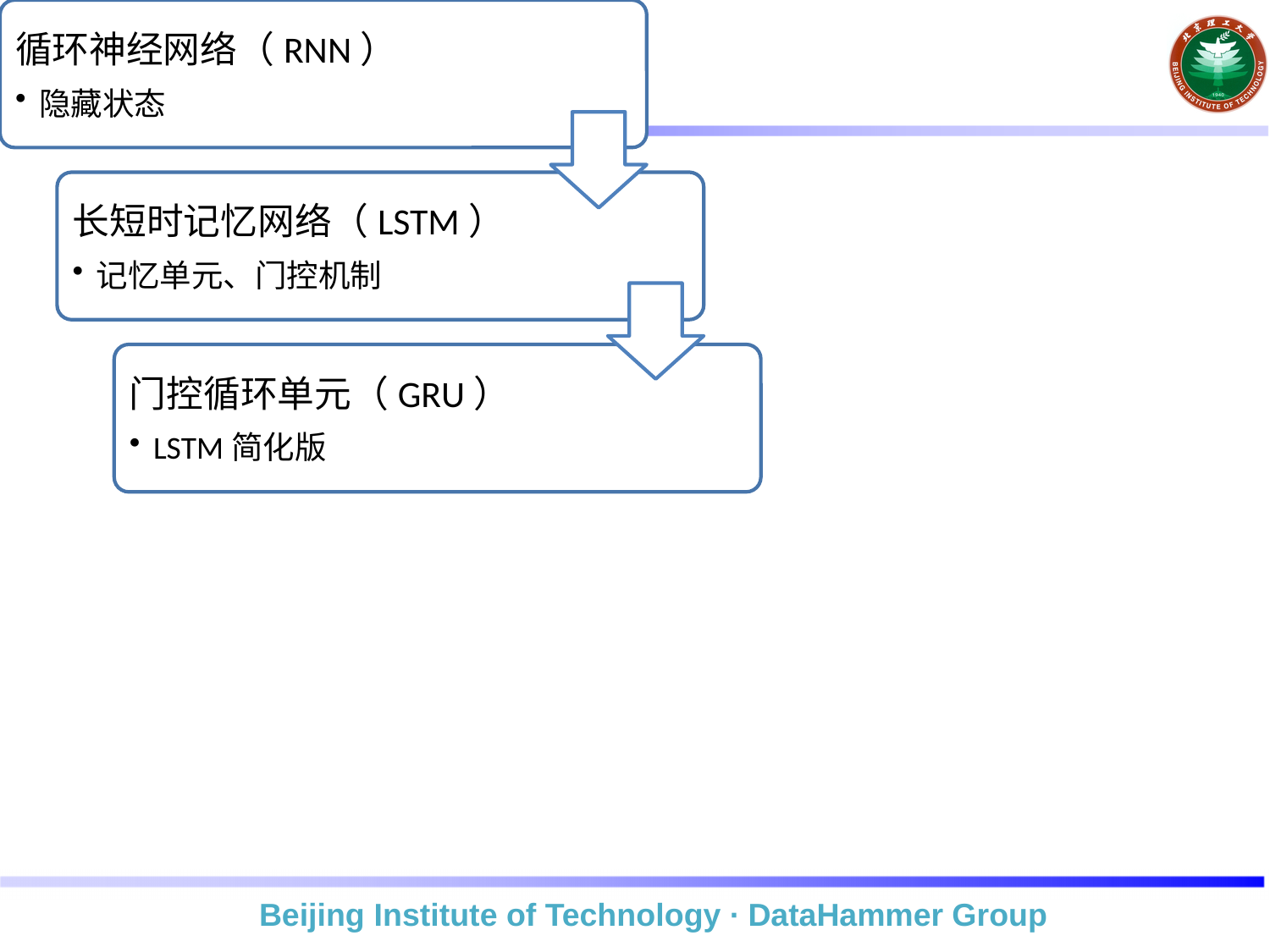

# 语言模型
基于循环神经网络的语言模型

循环神经网络（RNN）
隐藏状态
长短时记忆网络（LSTM）
记忆单元、门控机制
门控循环单元（GRU）
LSTM简化版